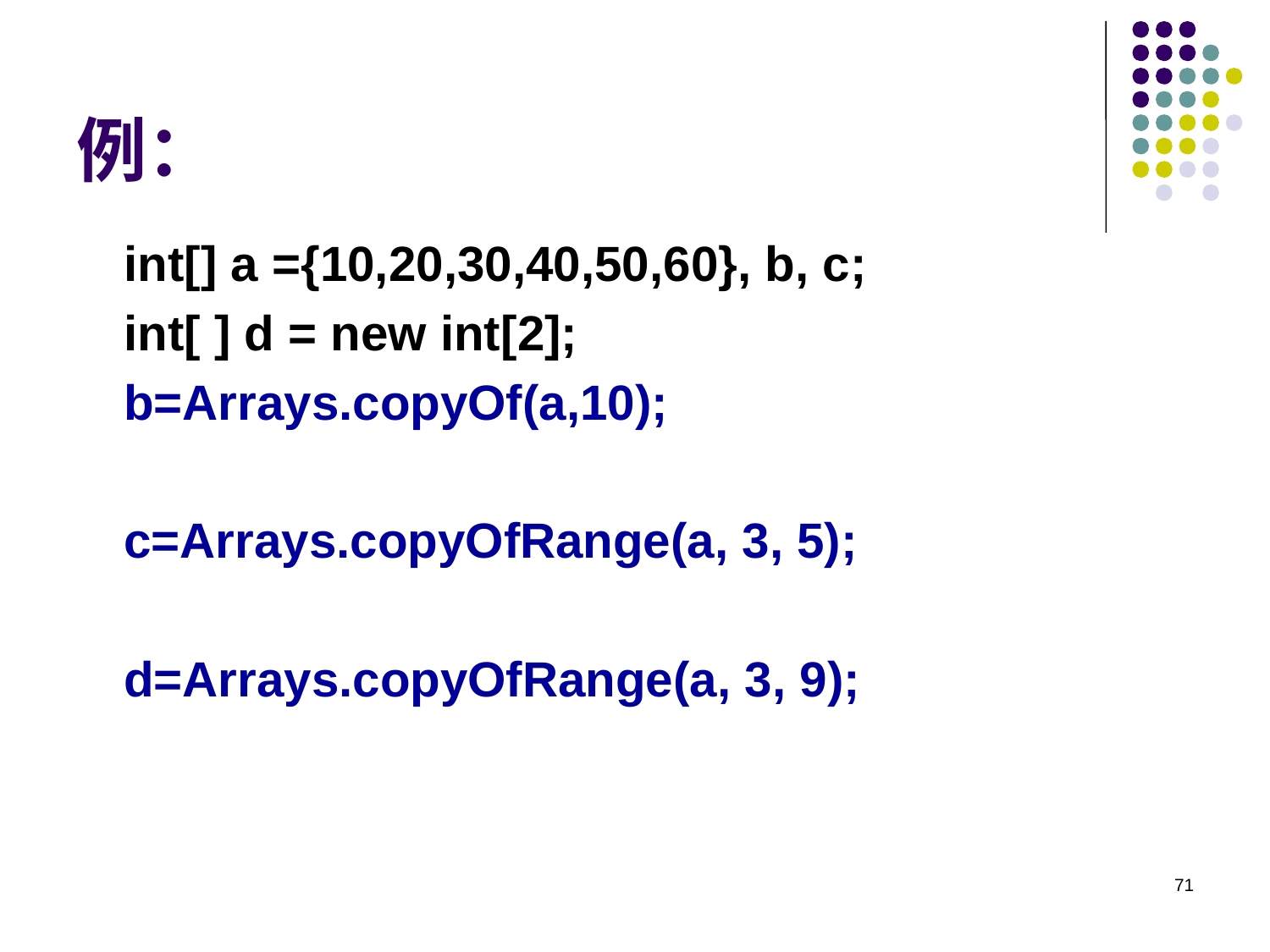

# 例：
int[] a ={10,20,30,40,50,60}, b, c;
int[ ] d = new int[2];
b=Arrays.copyOf(a,10);

c=Arrays.copyOfRange(a, 3, 5);

d=Arrays.copyOfRange(a, 3, 9);
71